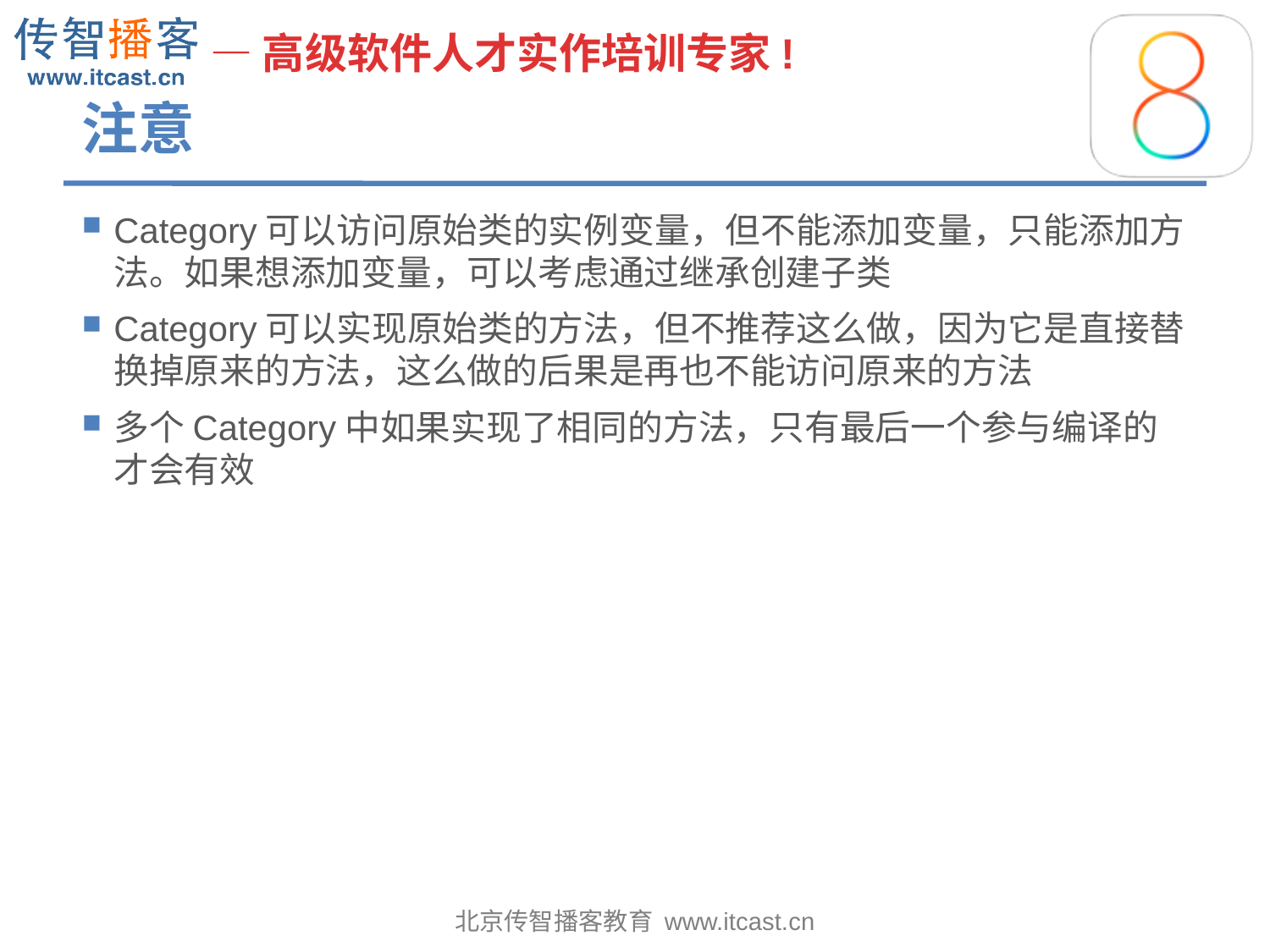

# 注意
Category可以访问原始类的实例变量，但不能添加变量，只能添加方法。如果想添加变量，可以考虑通过继承创建子类
Category可以实现原始类的方法，但不推荐这么做，因为它是直接替换掉原来的方法，这么做的后果是再也不能访问原来的方法
多个Category中如果实现了相同的方法，只有最后一个参与编译的才会有效